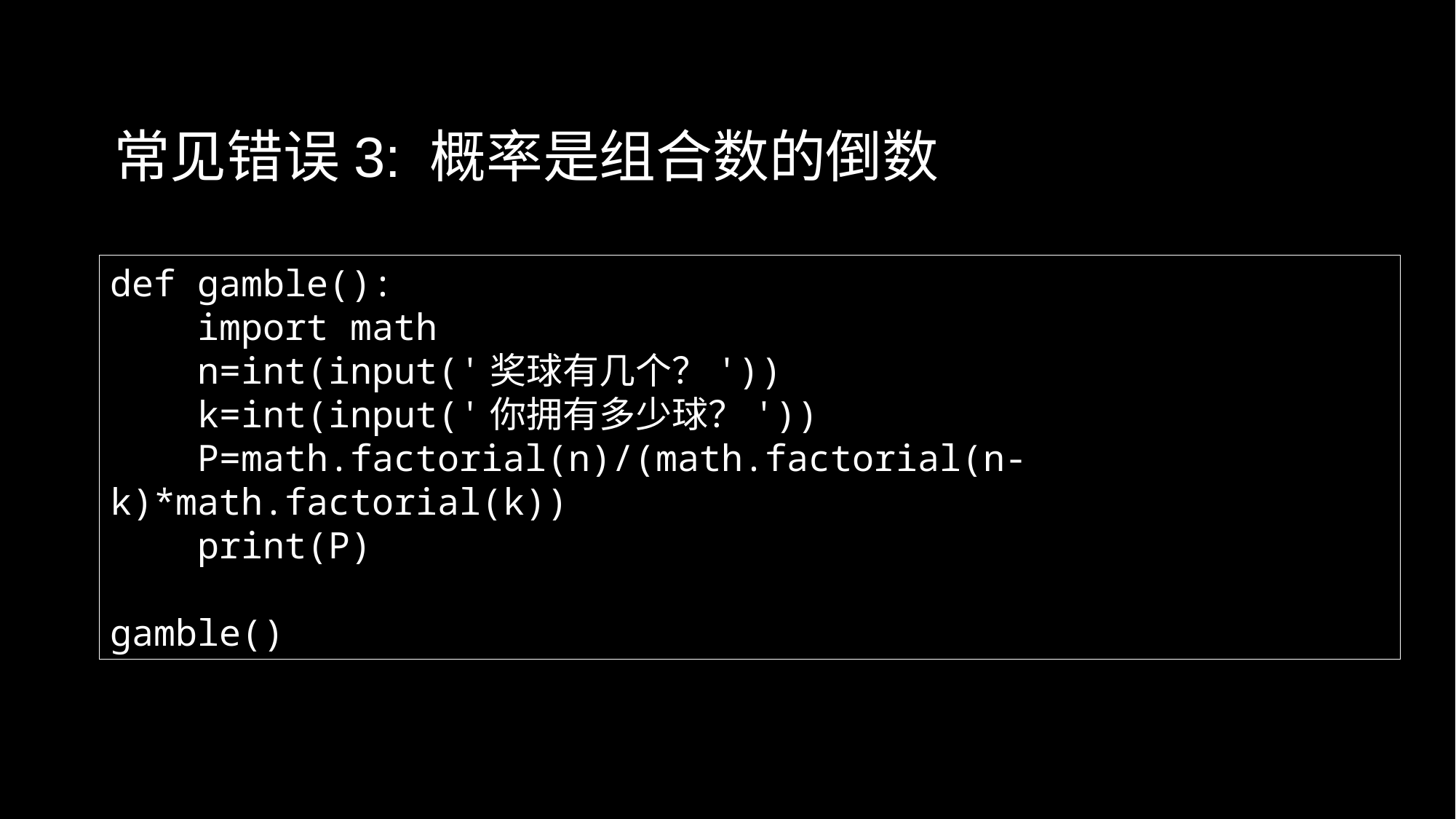

常见错误3: 概率是组合数的倒数
def gamble():
    import math
    n=int(input('奖球有几个？'))
    k=int(input('你拥有多少球？'))
    P=math.factorial(n)/(math.factorial(n-k)*math.factorial(k))
    print(P)

gamble()